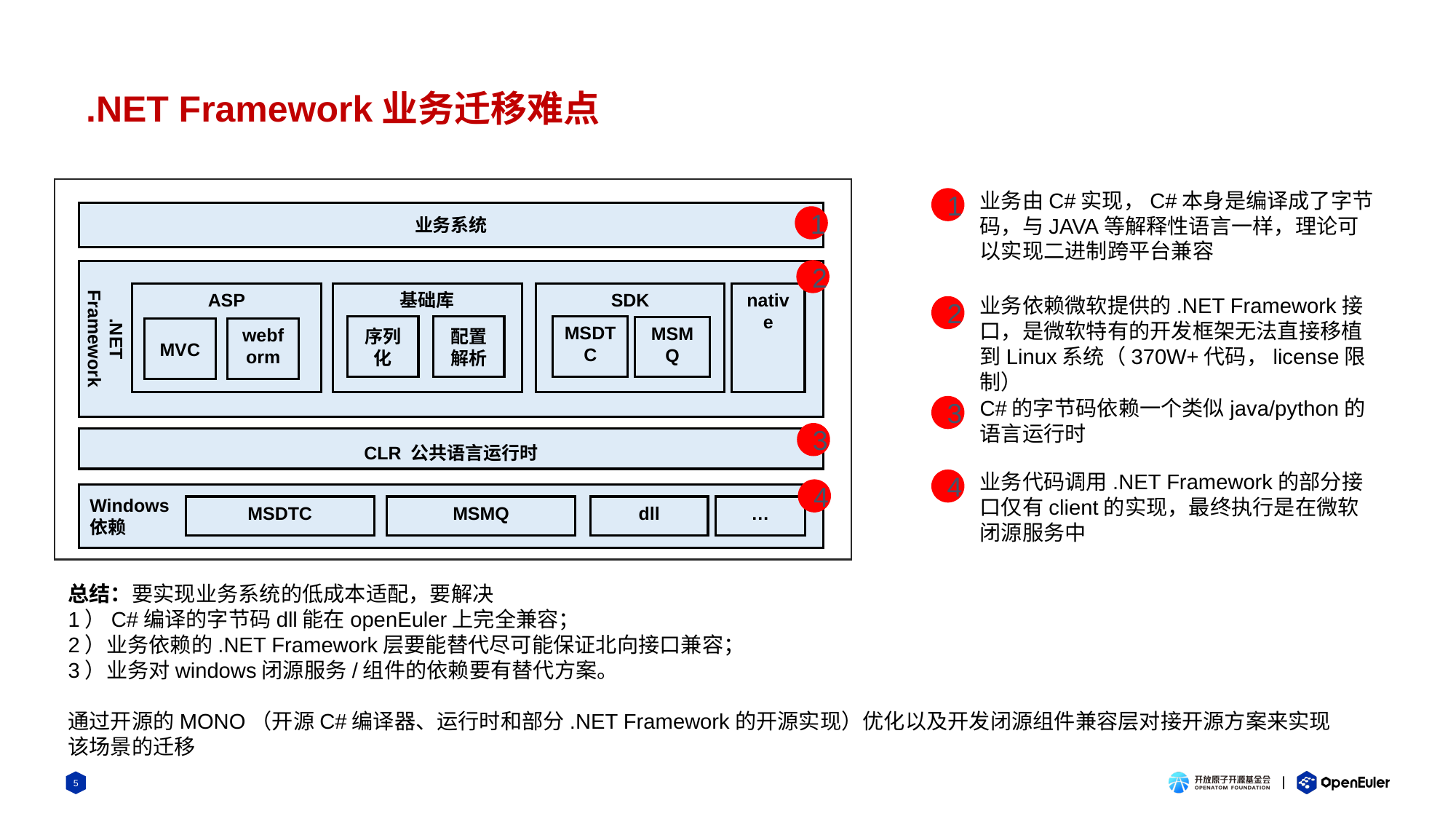

.NET Framework业务迁移难点

业务由C#实现，C#本身是编译成了字节码，与JAVA等解释性语言一样，理论可以实现二进制跨平台兼容
1
业务系统
1
2
.NET Framework
基础库
SDK
native
ASP
业务依赖微软提供的.NET Framework接口，是微软特有的开发框架无法直接移植到Linux系统（370W+代码，license限制）
2
序列化
配置解析
MSDTC
MSMQ
webform
MVC
C#的字节码依赖一个类似java/python的语言运行时
3
3
CLR 公共语言运行时
业务代码调用.NET Framework的部分接口仅有client的实现，最终执行是在微软闭源服务中
4
4
Windows
依赖
MSDTC
MSMQ
dll
…
总结：要实现业务系统的低成本适配，要解决
1）C#编译的字节码dll能在openEuler上完全兼容；
2）业务依赖的.NET Framework层要能替代尽可能保证北向接口兼容；
3）业务对windows闭源服务/组件的依赖要有替代方案。

通过开源的MONO（开源C#编译器、运行时和部分.NET Framework的开源实现）优化以及开发闭源组件兼容层对接开源方案来实现该场景的迁移